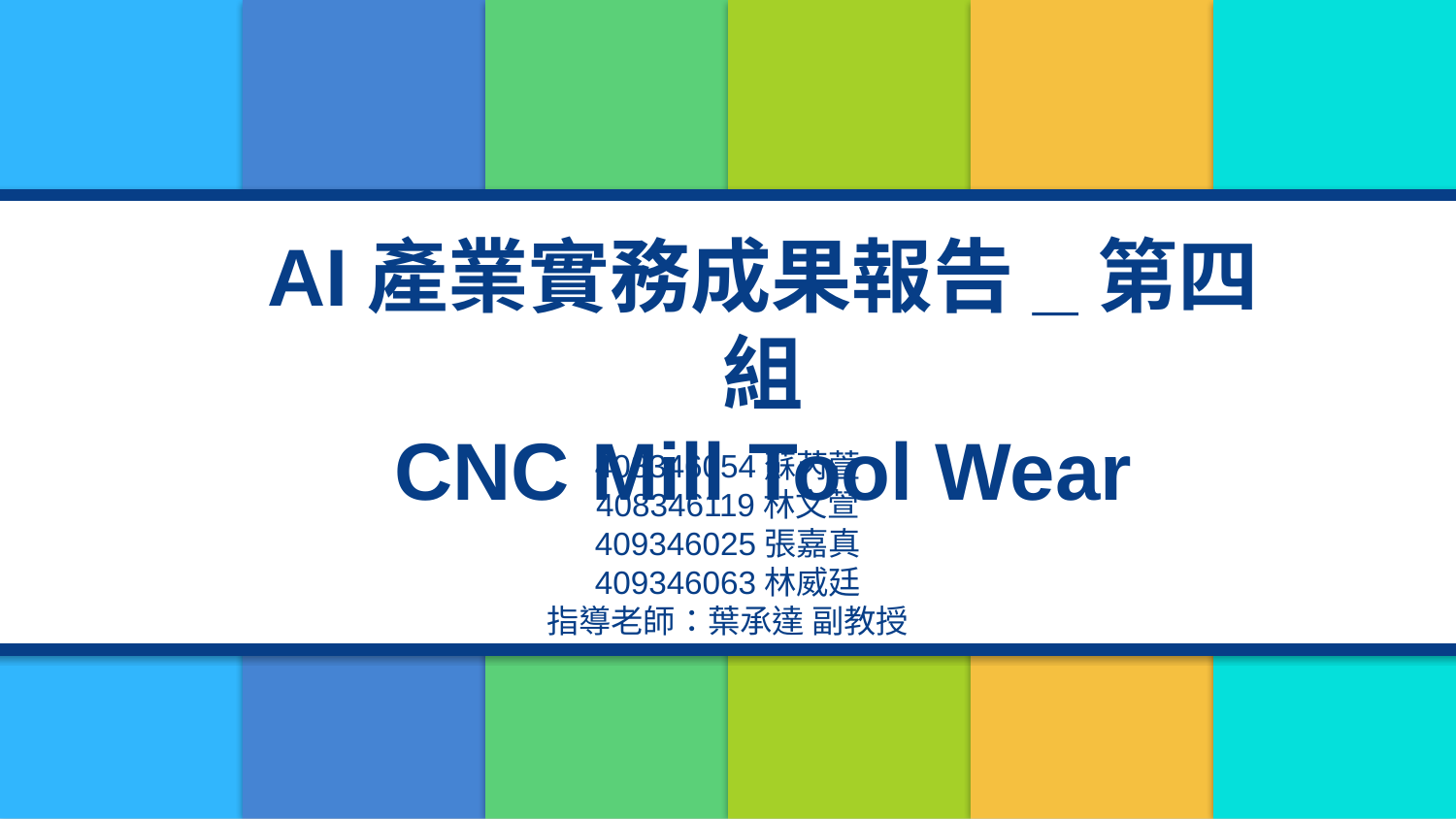

AI產業實務成果報告_第四組
CNC Mill Tool Wear
408346054蘇芮萱
408346119林文萱
409346025張嘉真
409346063林威廷
指導老師：葉承達 副教授